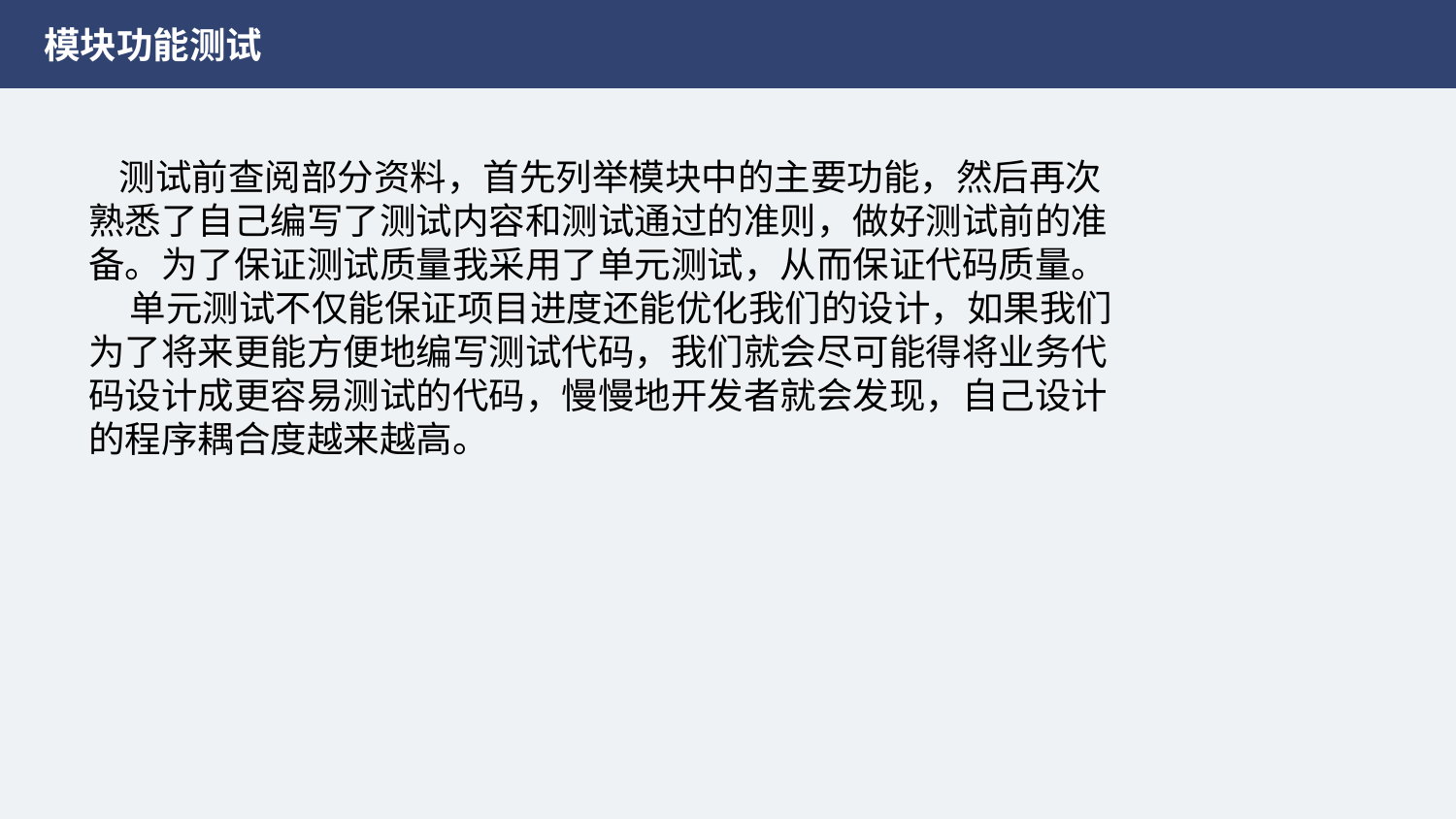

模块功能测试
    测试前查阅部分资料，首先列举模块中的主要功能，然后再次熟悉了自己编写了测试内容和测试通过的准则，做好测试前的准备。为了保证测试质量我采用了单元测试，从而保证代码质量。
    单元测试不仅能保证项目进度还能优化我们的设计，如果我们为了将来更能方便地编写测试代码，我们就会尽可能得将业务代码设计成更容易测试的代码，慢慢地开发者就会发现，自己设计的程序耦合度越来越高。